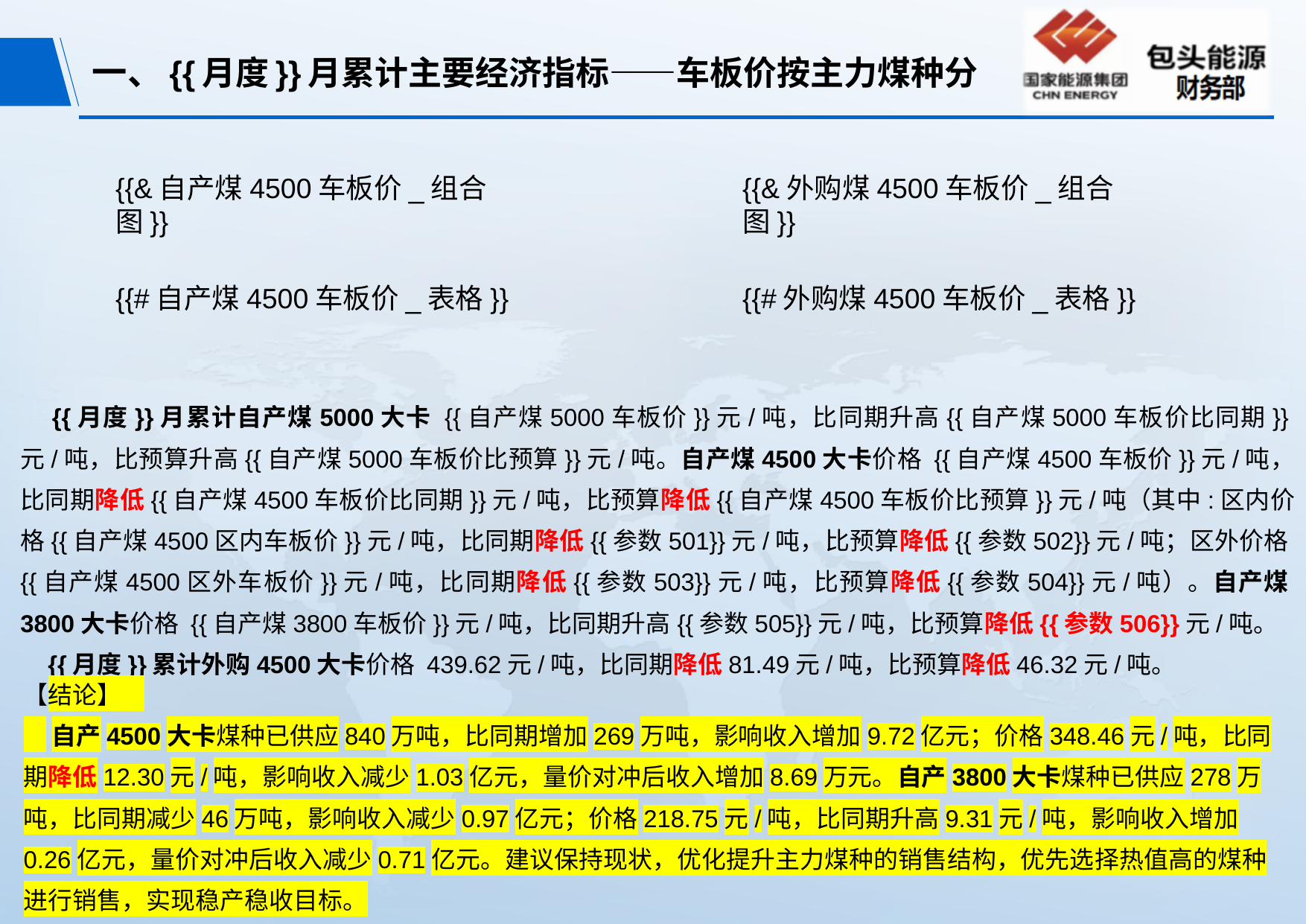

# 一、{{月度}}月累计主要经济指标——车板价按主力煤种分
{{&自产煤4500车板价_组合图}}
{{&外购煤4500车板价_组合图}}
{{#自产煤4500车板价_表格}}
{{#外购煤4500车板价_表格}}
    {{月度}}月累计自产煤5000大卡 {{自产煤5000车板价}}元/吨，比同期升高{{自产煤5000车板价比同期}}元/吨，比预算升高{{自产煤5000车板价比预算}}元/吨。自产煤4500大卡价格 {{自产煤4500车板价}}元/吨，比同期降低{{自产煤4500车板价比同期}}元/吨，比预算降低{{自产煤4500车板价比预算}}元/吨（其中:区内价格{{自产煤4500区内车板价}}元/吨，比同期降低{{参数501}}元/吨，比预算降低{{参数502}}元/吨；区外价格{{自产煤4500区外车板价}}元/吨，比同期降低{{参数503}}元/吨，比预算降低{{参数504}}元/吨）。自产煤3800大卡价格 {{自产煤3800车板价}}元/吨，比同期升高{{参数505}}元/吨，比预算降低{{参数506}}元/吨。
    {{月度}}累计外购4500大卡价格 439.62元/吨，比同期降低81.49元/吨，比预算降低46.32元/吨。
【结论】
    自产4500大卡煤种已供应840万吨，比同期增加269万吨，影响收入增加9.72亿元；价格348.46元/吨，比同期降低12.30元/吨，影响收入减少1.03亿元，量价对冲后收入增加8.69万元。自产3800大卡煤种已供应278万吨，比同期减少46万吨，影响收入减少0.97亿元；价格218.75元/吨，比同期升高9.31元/吨，影响收入增加0.26亿元，量价对冲后收入减少0.71亿元。建议保持现状，优化提升主力煤种的销售结构，优先选择热值高的煤种进行销售，实现稳产稳收目标。
9